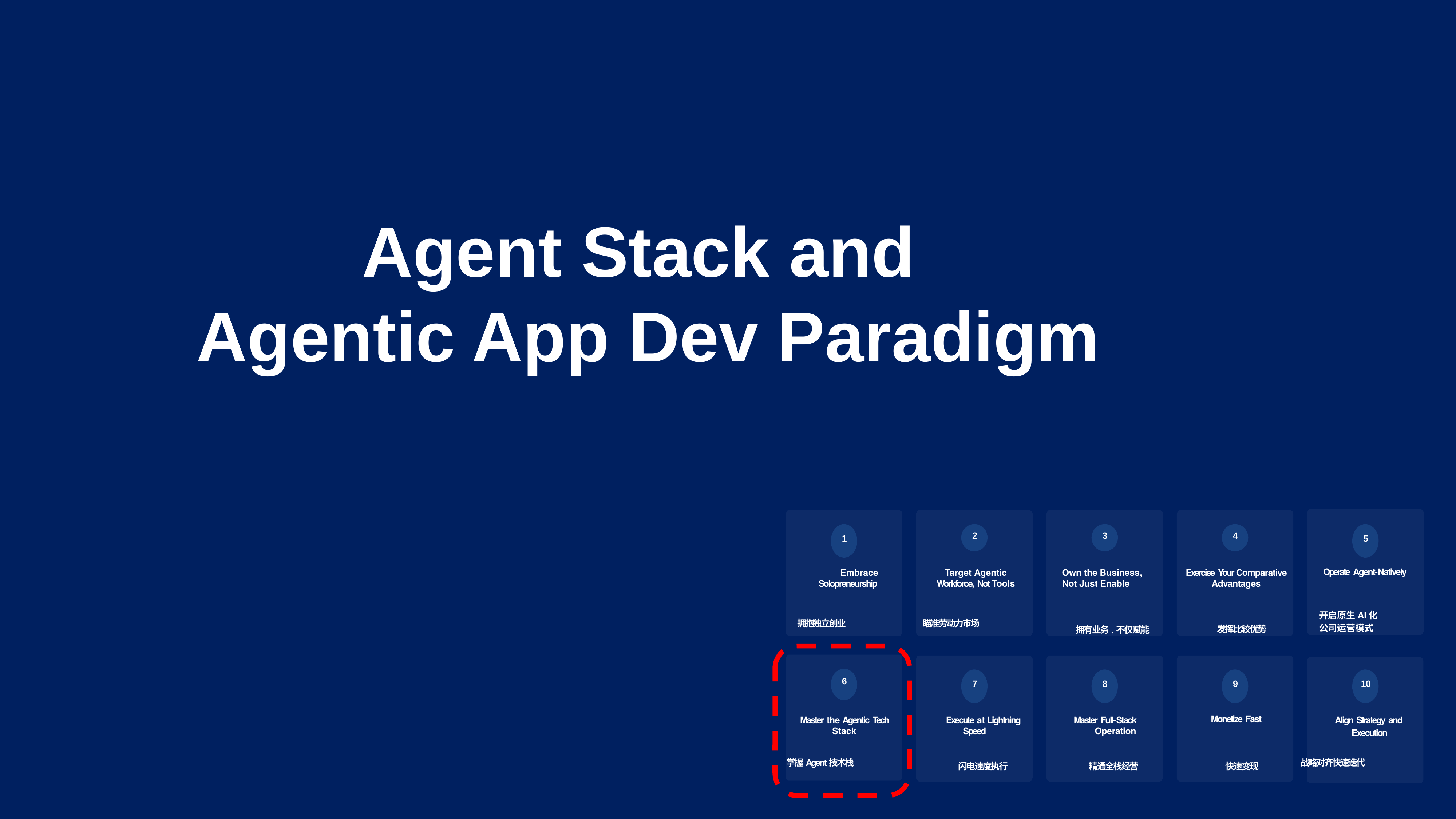

# Agent Stack and Agentic App Dev Paradigm

2
3
4
1
5
Embrace Solopreneurship
Target Agentic Workforce, Not Tools
Own the Business, Not Just Enable
Exercise Your Comparative Advantages
Operate Agent-Natively
开启原生AI化
公司运营模式
拥抱独立创业
瞄准劳动力市场
发挥比较优势
拥有业务,不仅赋能

6
7
8
9
10
Master the Agentic Tech Stack
Execute at Lightning Speed
Master Full-Stack Operation
Monetize Fast
Align Strategy and
Execution
掌握Agent技术栈
闪电速度执行
精通全栈经营
快速变现
战略对齐快速迭代